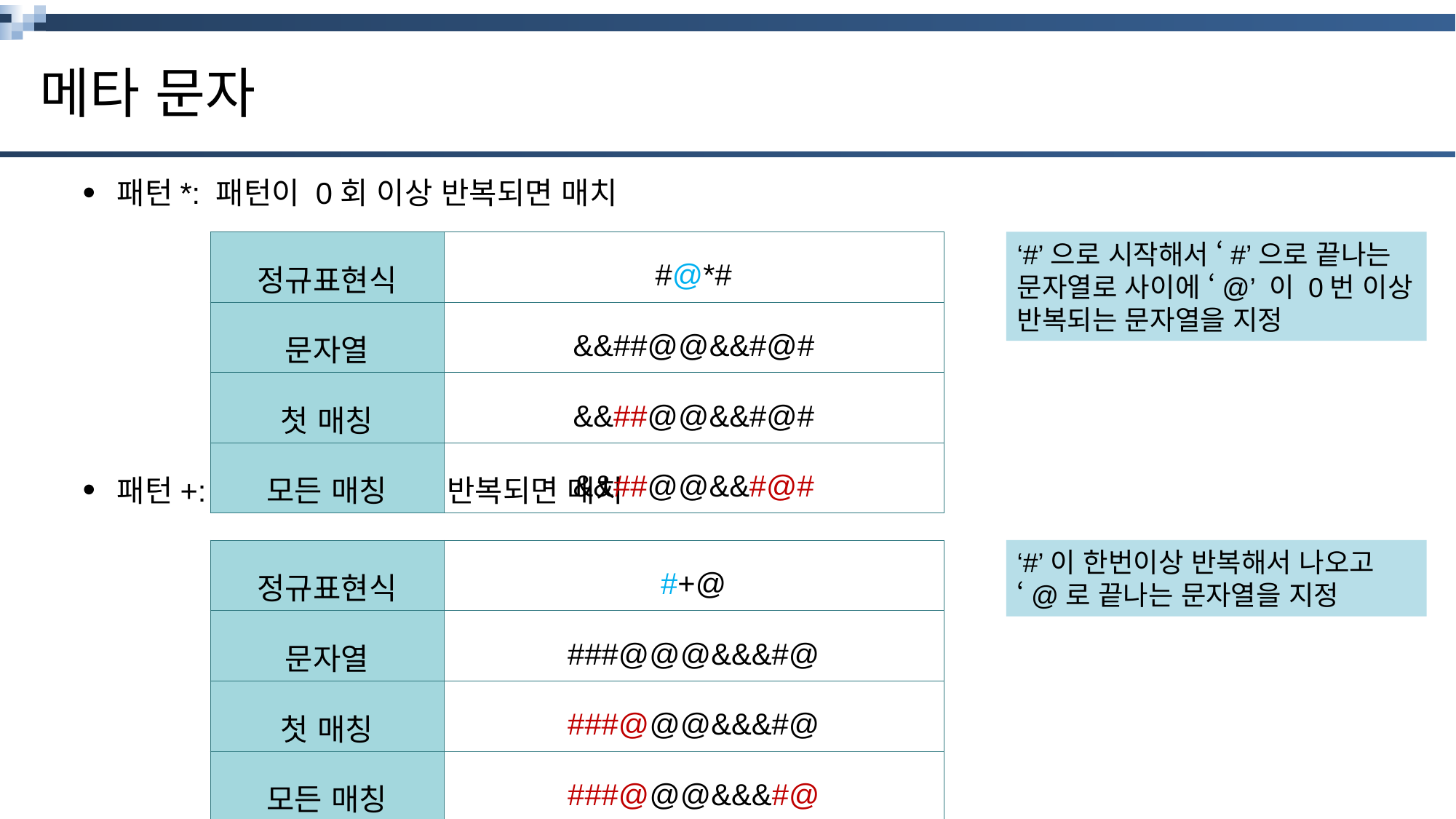

# 메타 문자
패턴*: 패턴이 0회 이상 반복되면 매치

패턴+: 패턴이 1회 이상 반복되면 매치

| 정규표현식 | #@\*# |
| --- | --- |
| 문자열 | &&##@@&&#@# |
| 첫 매칭 | &&##@@&&#@# |
| 모든 매칭 | &&##@@&&#@# |
‘#’으로 시작해서 ‘#’으로 끝나는 문자열로 사이에 ‘@’ 이 0번 이상 반복되는 문자열을 지정
‘#’이 한번이상 반복해서 나오고 ‘@로 끝나는 문자열을 지정
| 정규표현식 | #+@ |
| --- | --- |
| 문자열 | ###@@@&&&#@ |
| 첫 매칭 | ###@@@&&&#@ |
| 모든 매칭 | ###@@@&&&#@ |